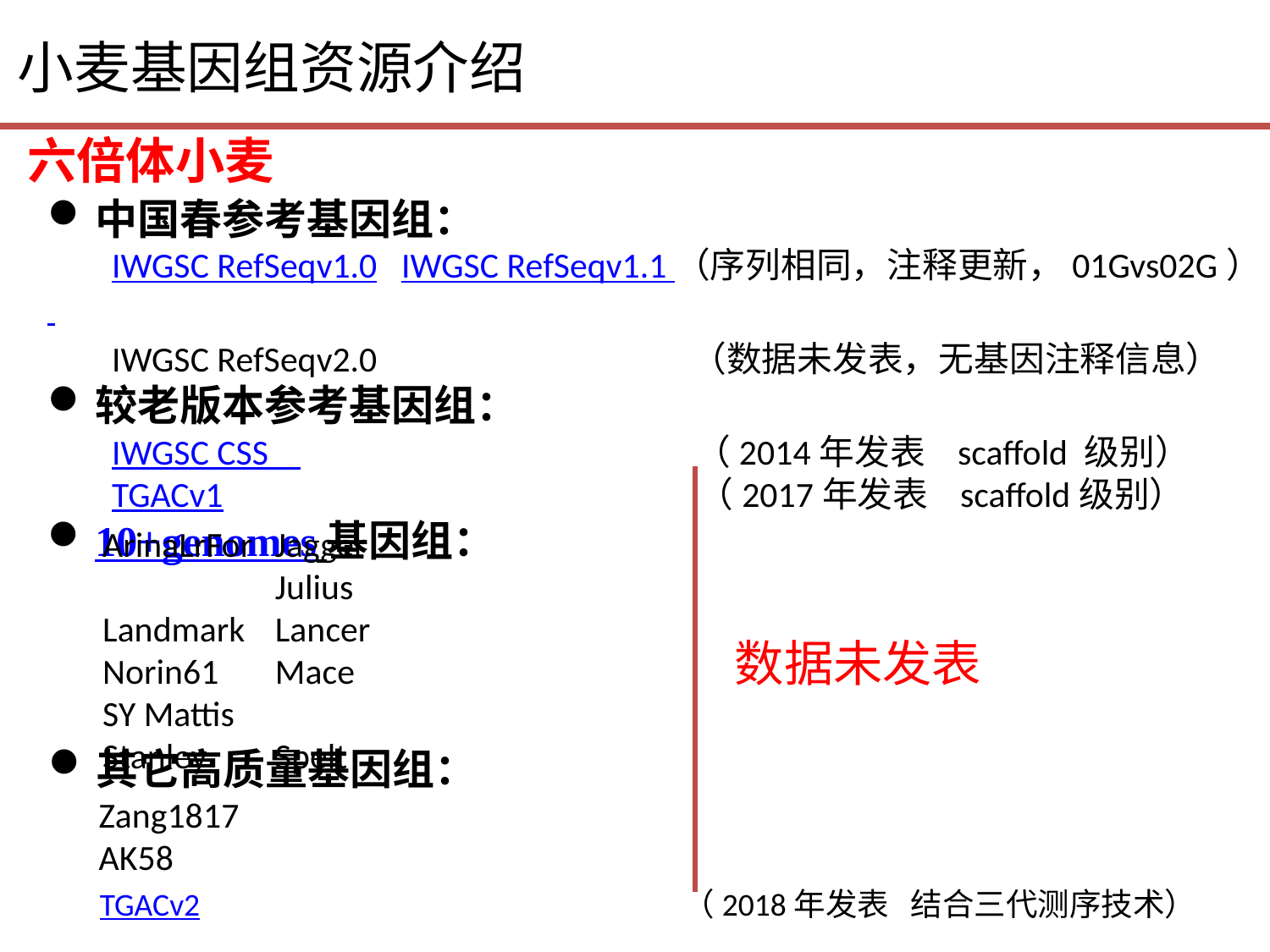

小麦基因组资源介绍
六倍体小麦
中国春参考基因组：
        IWGSC RefSeqv1.0   IWGSC RefSeqv1.1 （序列相同，注释更新，01Gvs02G）
        IWGSC RefSeqv2.0                                      （数据未发表，无基因注释信息）
较老版本参考基因组：
        IWGSC CSS                                                    （2014年发表   scaffold 级别）
        TGACv1                                                          （2017年发表   scaffold级别）
10+genomes 基因组：

ArinaLrFor
Landmark
Norin61
SY Mattis
Stanley

Jagger
Julius
Lancer
Mace
Spelt
数据未发表
其它高质量基因组：
       Zang1817
       AK58
TGACv2                                                                  （2018年发表   结合三代测序技术）